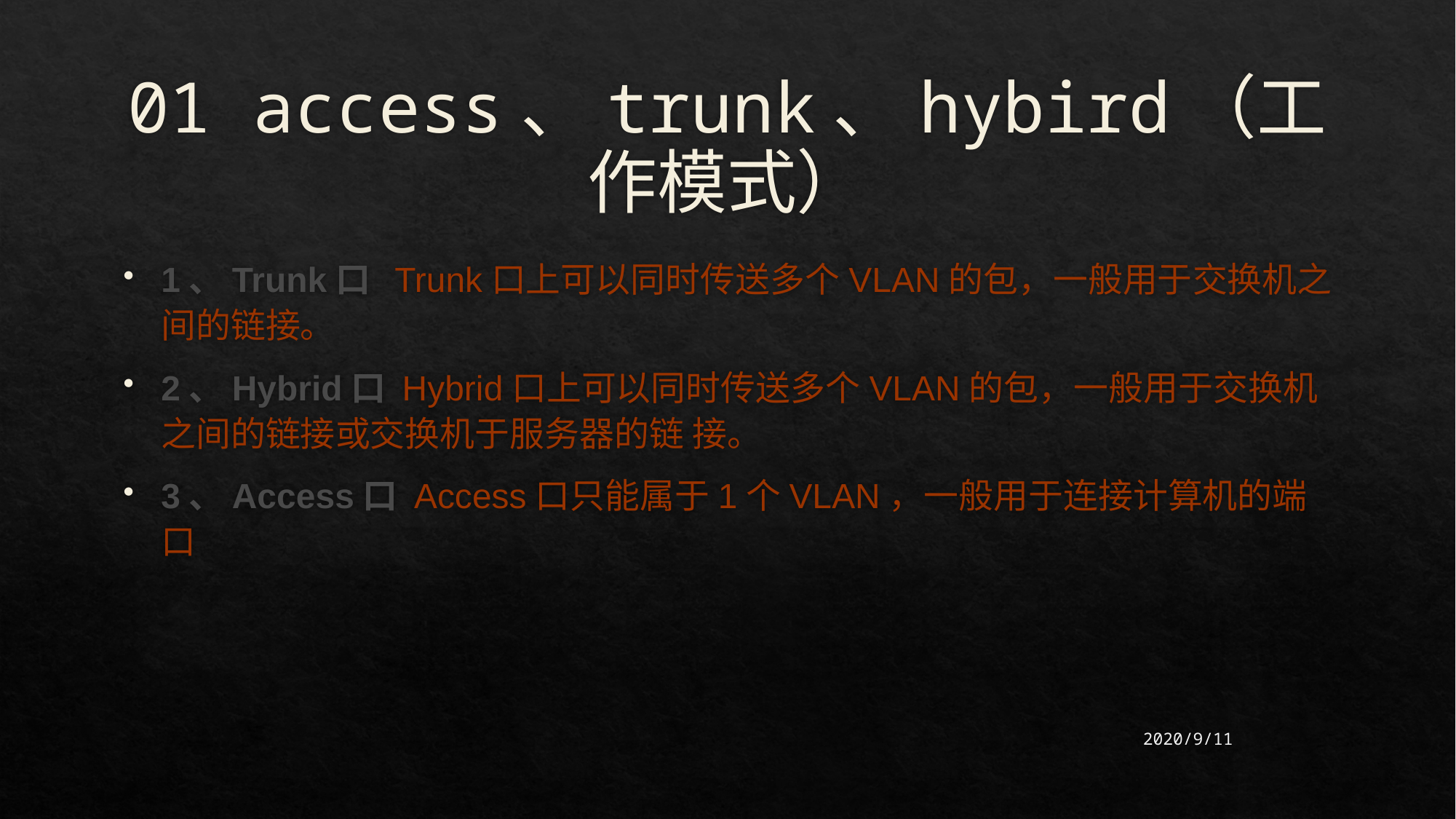

# 01 access、trunk、hybird（工作模式）
1、Trunk口  Trunk口上可以同时传送多个VLAN的包，一般用于交换机之间的链接。
2、Hybrid口 Hybrid口上可以同时传送多个VLAN的包，一般用于交换机之间的链接或交换机于服务器的链 接。
3、Access口 Access口只能属于1个VLAN，一般用于连接计算机的端口

2020/9/11